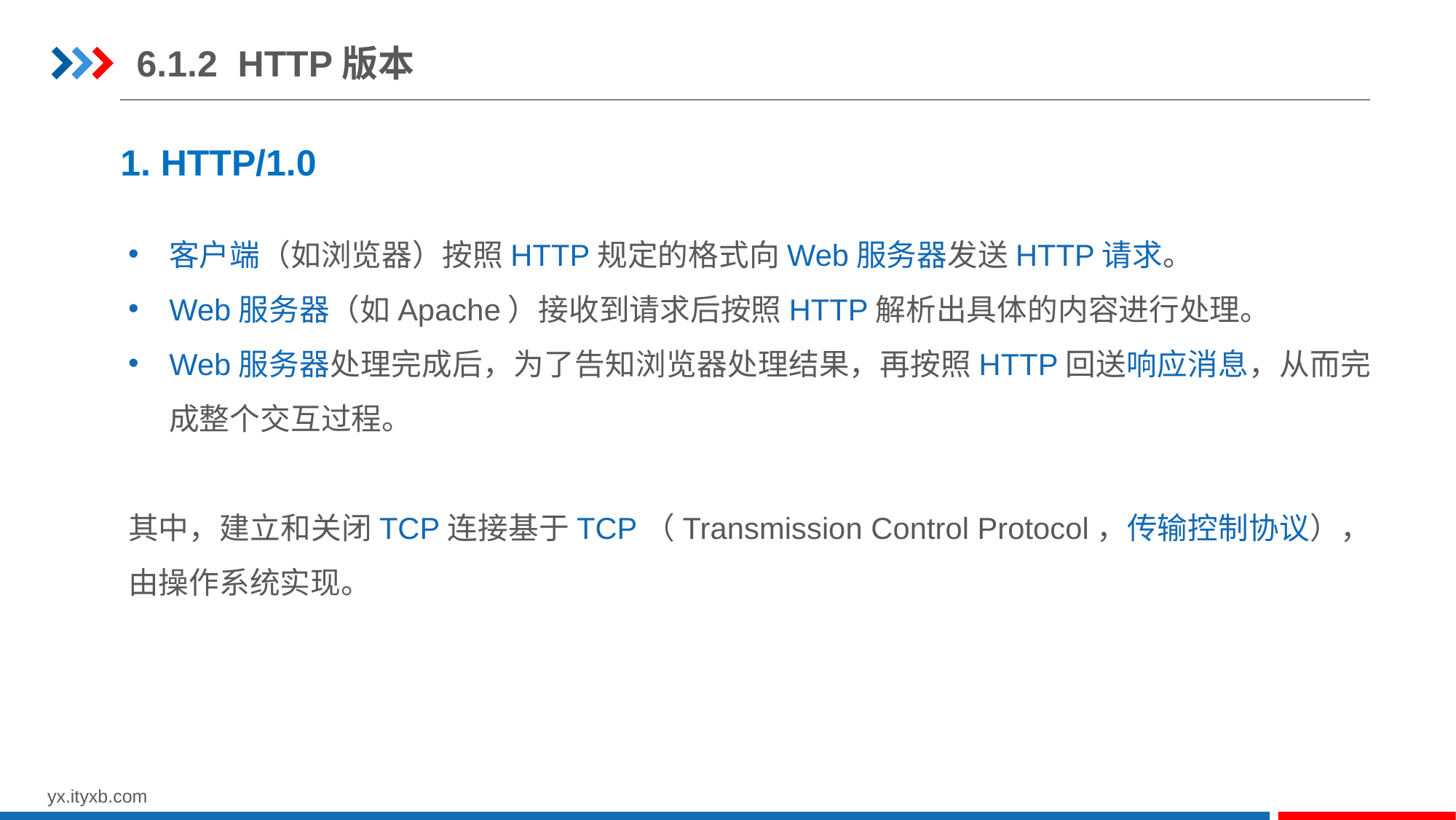

6.1.2  HTTP版本
1. HTTP/1.0
客户端（如浏览器）按照HTTP规定的格式向Web服务器发送HTTP请求。
Web服务器（如Apache）接收到请求后按照HTTP解析出具体的内容进行处理。
Web服务器处理完成后，为了告知浏览器处理结果，再按照HTTP回送响应消息，从而完成整个交互过程。

其中，建立和关闭TCP连接基于TCP（Transmission Control Protocol，传输控制协议），由操作系统实现。